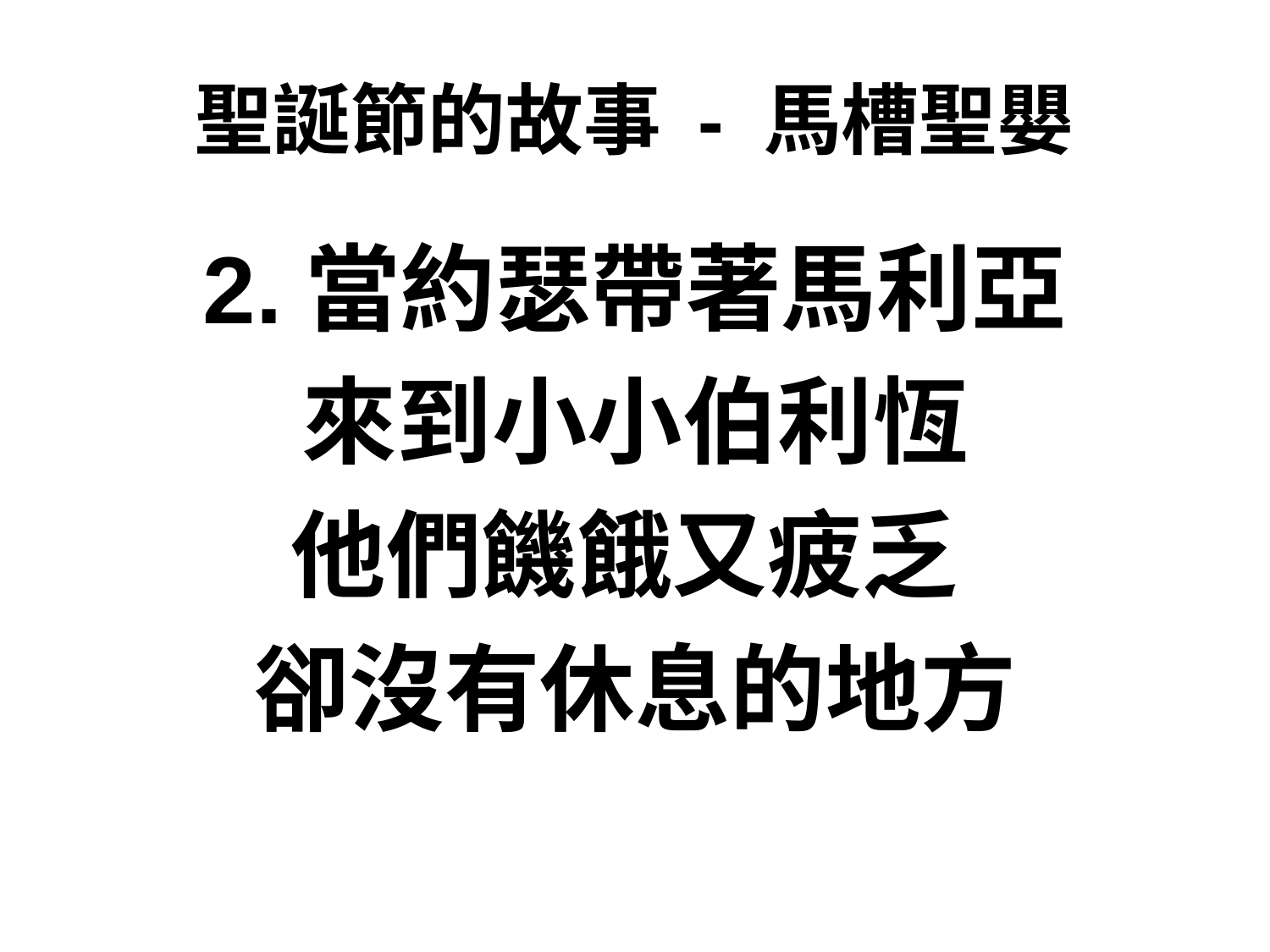

# 聖誕節的故事 - 馬槽聖嬰
2.當約瑟帶著馬利亞
來到小小伯利恆
他們饑餓又疲乏
卻沒有休息的地方